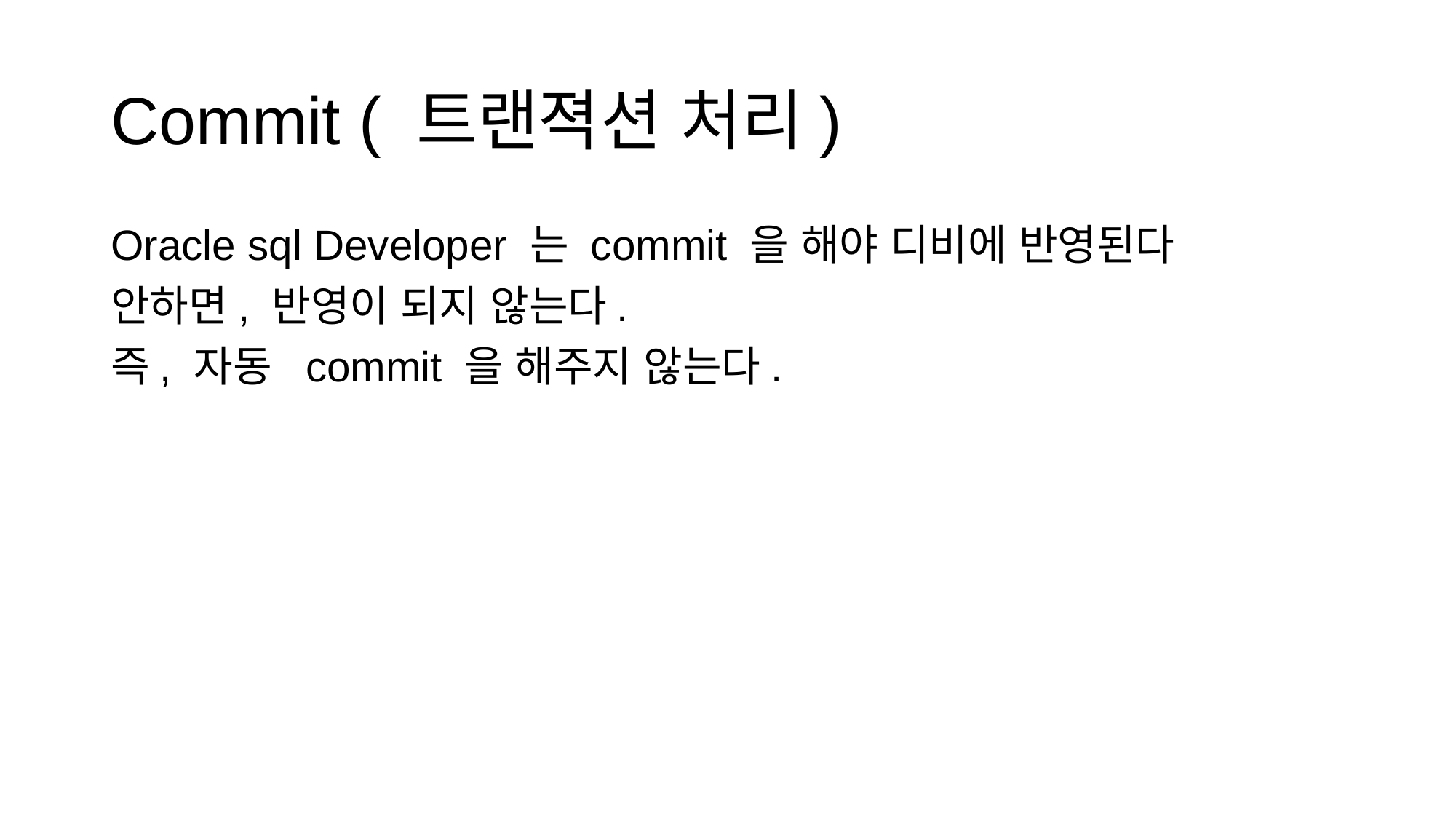

# Commit ( 트랜젹션 처리)
Oracle sql Developer 는 commit 을 해야 디비에 반영된다
안하면, 반영이 되지 않는다.
즉, 자동  commit 을 해주지 않는다.